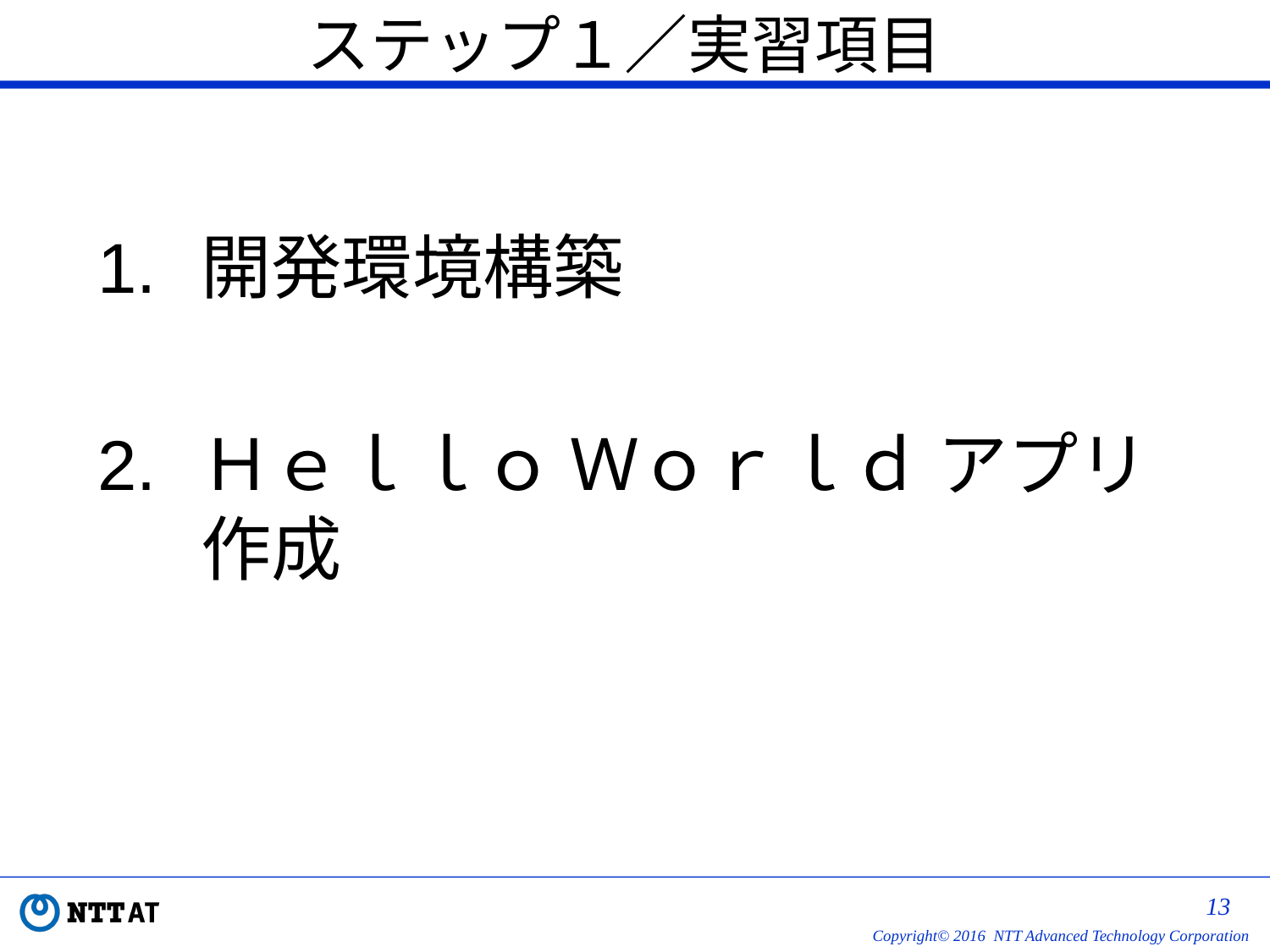

# ステップ１／実習項目
開発環境構築

Ｈｅｌｌｏ Ｗｏｒｌｄ アプリ作成
13